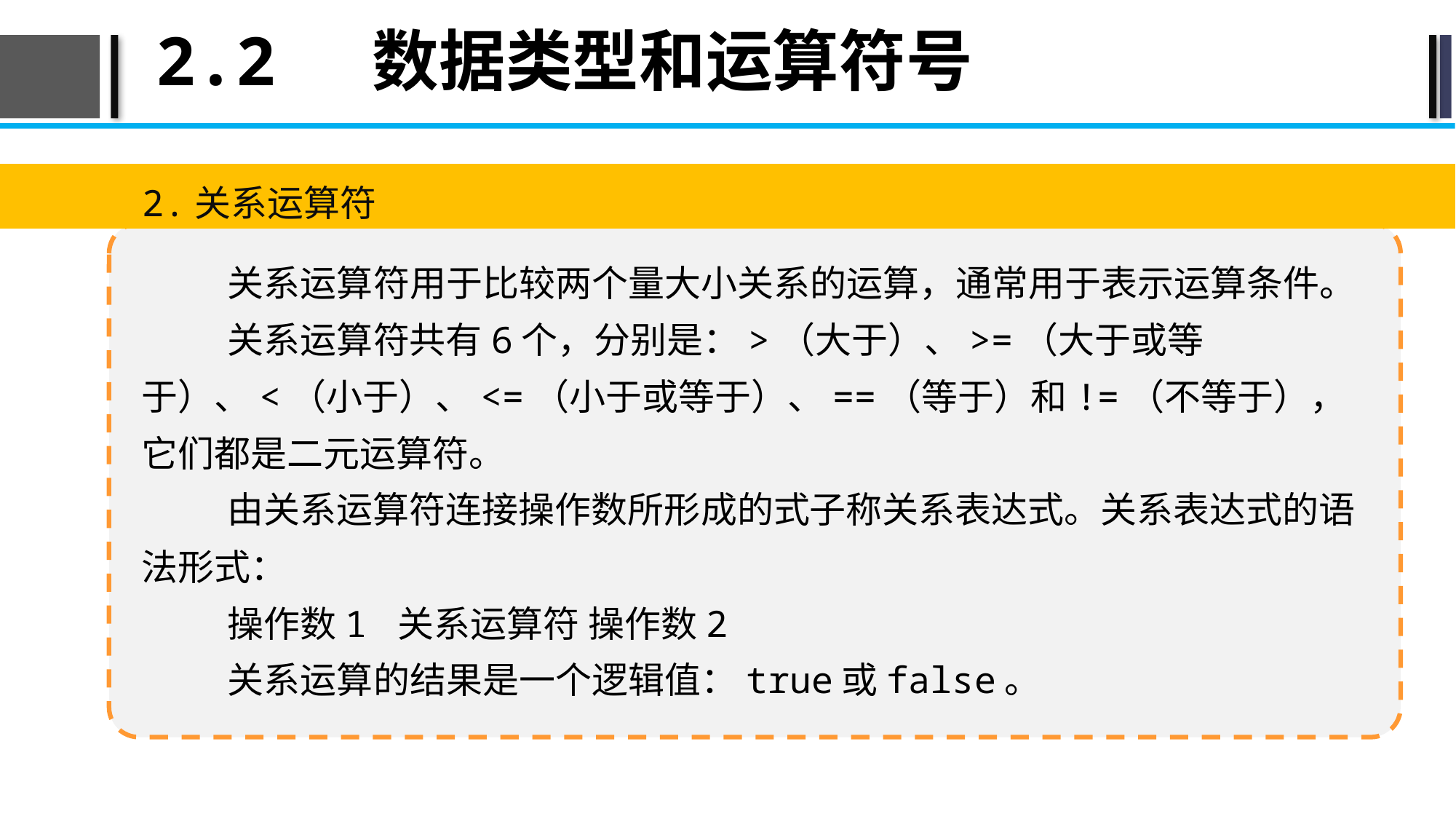

# 2.2  数据类型和运算符号

2.关系运算符

关系运算符用于比较两个量大小关系的运算，通常用于表示运算条件。
关系运算符共有6个，分别是：>（大于）、>=（大于或等于）、<（小于）、<=（小于或等于）、==（等于）和!=（不等于），它们都是二元运算符。
由关系运算符连接操作数所形成的式子称关系表达式。关系表达式的语法形式：
操作数1 关系运算符 操作数2
关系运算的结果是一个逻辑值：true或false。